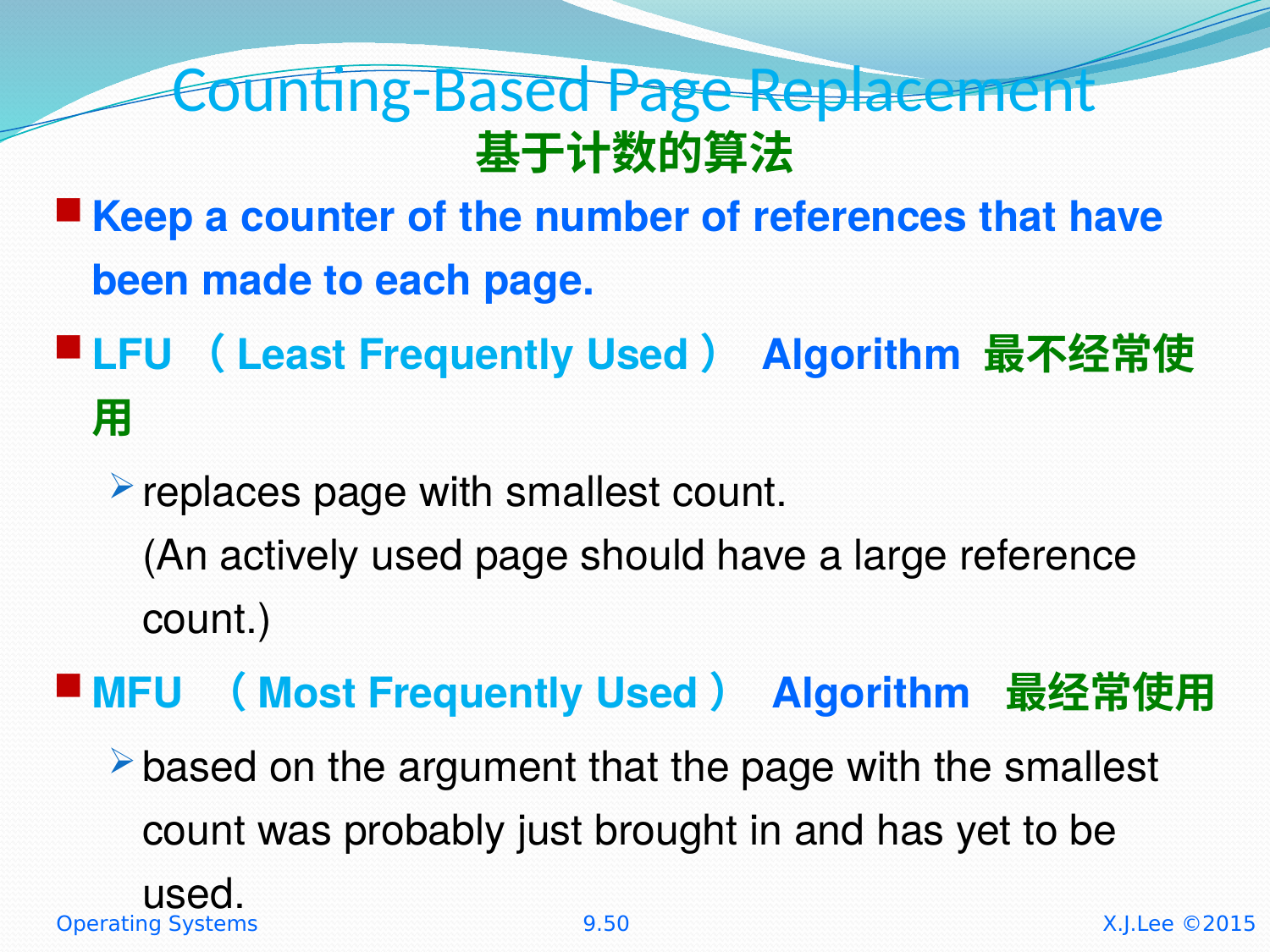

# Counting-Based Page Replacement 基于计数的算法
Keep a counter of the number of references that have been made to each page.
LFU（Least Frequently Used） Algorithm 最不经常使用
replaces page with smallest count.
(An actively used page should have a large reference count.)
MFU （Most Frequently Used） Algorithm  最经常使用
based on the argument that the page with the smallest count was probably just brought in and has yet to be used.
Operating Systems
9.50
X.J.Lee ©2015